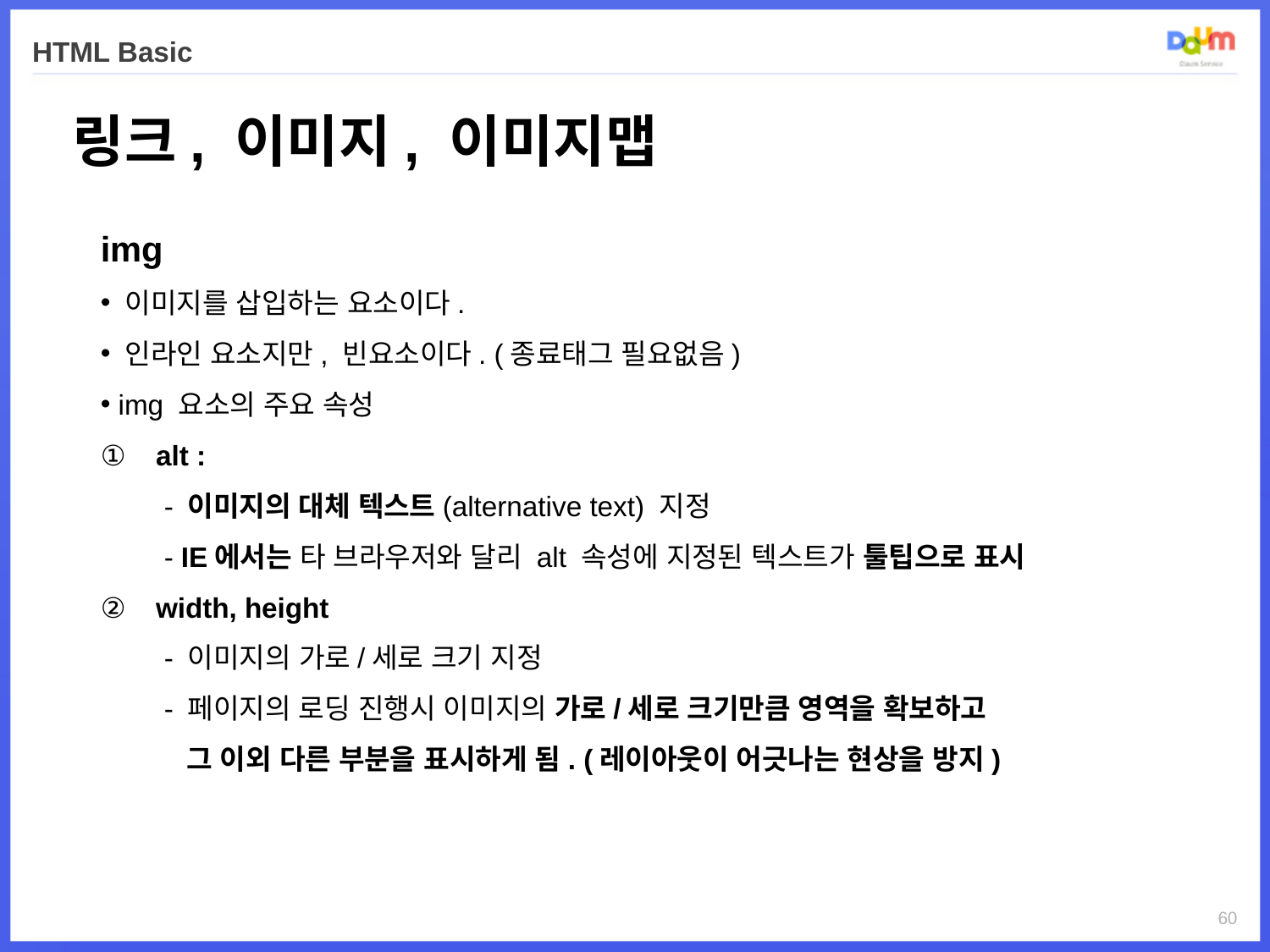

# HTML Basic
링크, 이미지, 이미지맵
img
 이미지를 삽입하는 요소이다.
 인라인 요소지만, 빈요소이다. (종료태그 필요없음)
 img 요소의 주요 속성
 alt :
- 이미지의 대체 텍스트(alternative text) 지정
- IE에서는 타 브라우저와 달리 alt 속성에 지정된 텍스트가 툴팁으로 표시
 width, height
- 이미지의 가로/세로 크기 지정
- 페이지의 로딩 진행시 이미지의 가로/세로 크기만큼 영역을 확보하고
  그 이외 다른 부분을 표시하게 됨. (레이아웃이 어긋나는 현상을 방지)

60